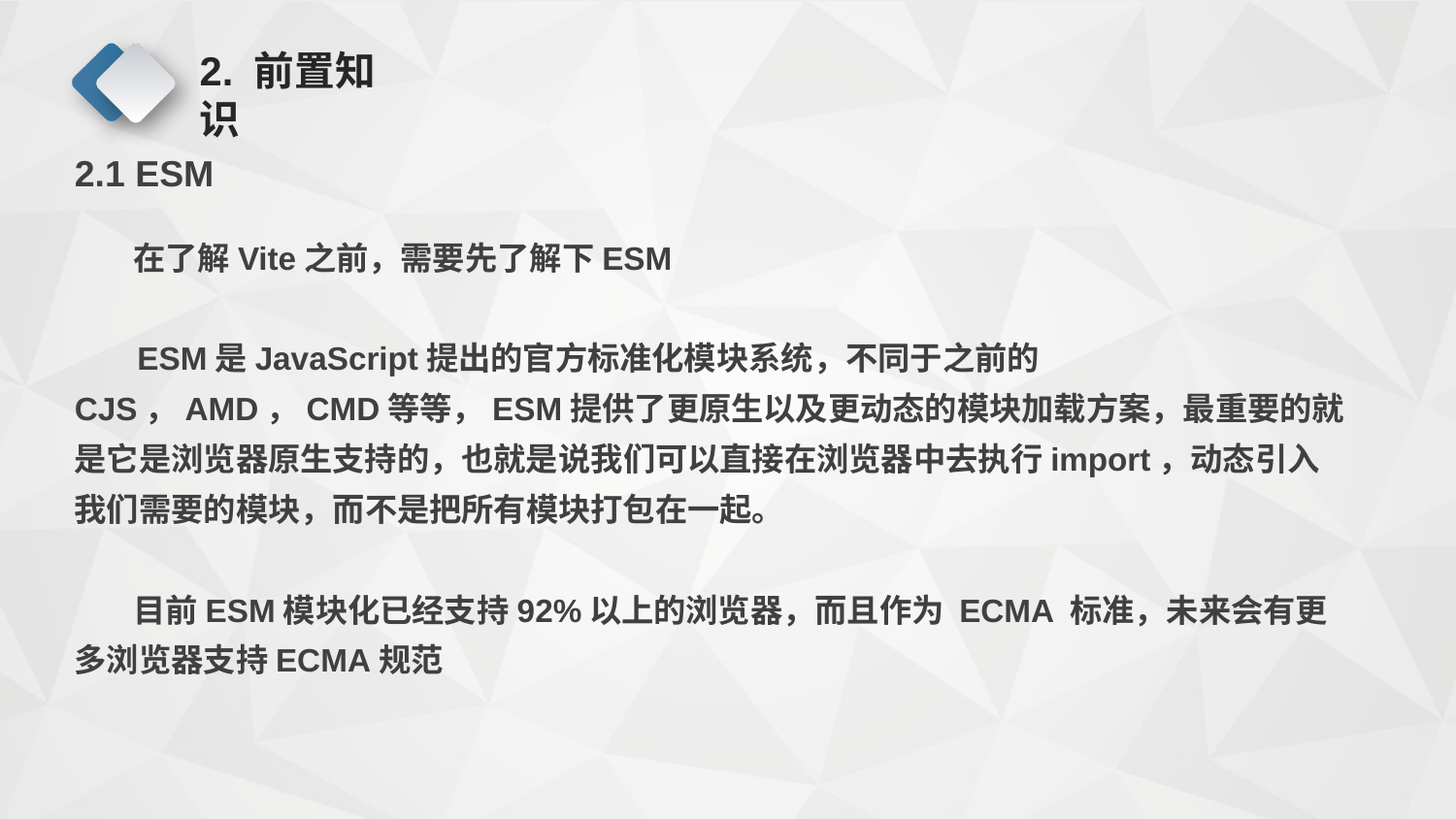

# 2. 前置知识
2.1 ESM
       在了解Vite之前，需要先了解下ESM

       ESM是JavaScript提出的官方标准化模块系统，不同于之前的CJS，AMD，CMD等等，ESM提供了更原生以及更动态的模块加载方案，最重要的就是它是浏览器原生支持的，也就是说我们可以直接在浏览器中去执行import，动态引入我们需要的模块，而不是把所有模块打包在一起。

       目前ESM模块化已经支持92%以上的浏览器，而且作为 ECMA 标准，未来会有更多浏览器支持ECMA规范